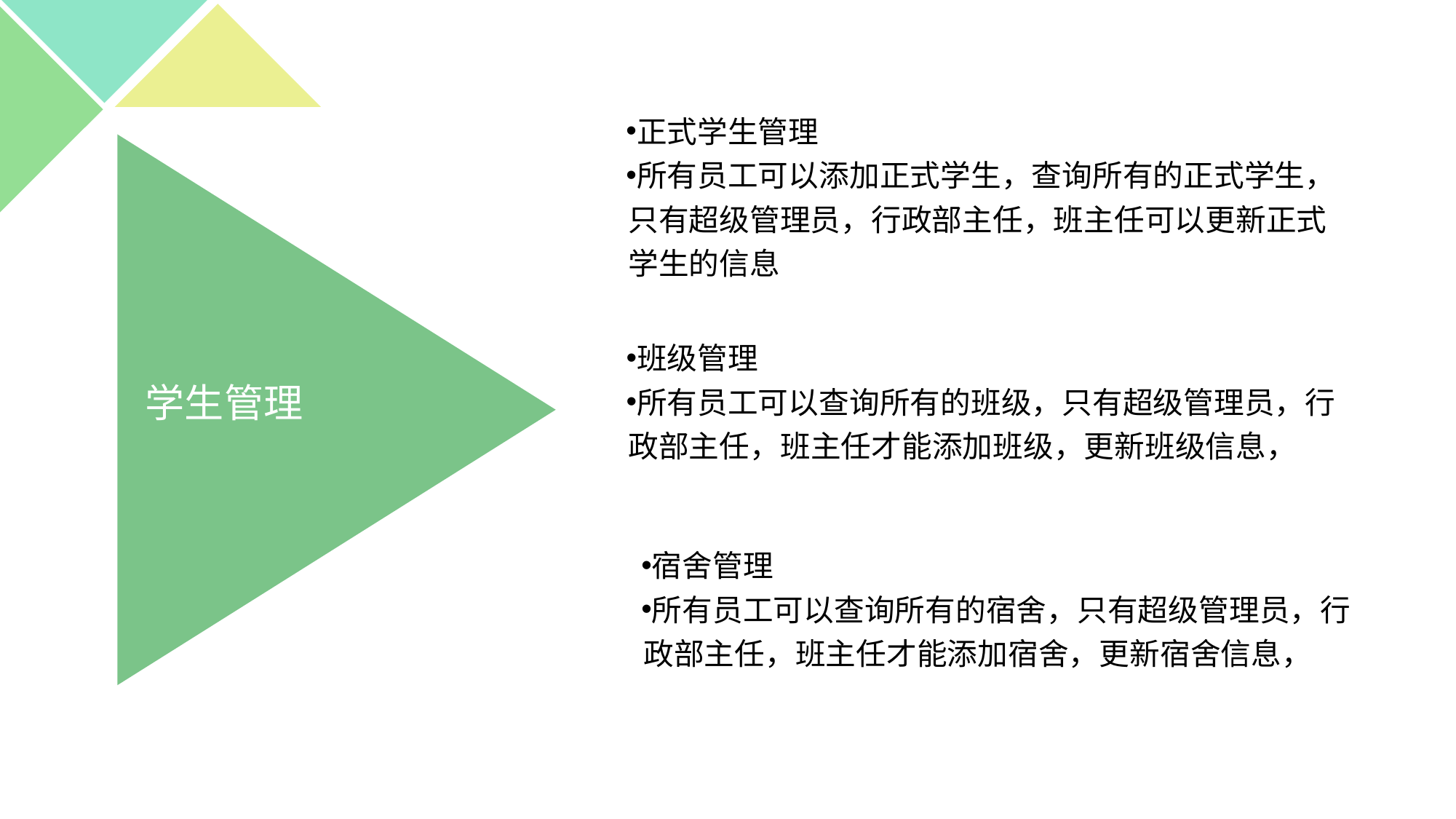

正式学生管理
所有员工可以添加正式学生，查询所有的正式学生，只有超级管理员，行政部主任，班主任可以更新正式学生的信息

学生管理
班级管理
所有员工可以查询所有的班级，只有超级管理员，行政部主任，班主任才能添加班级，更新班级信息，
宿舍管理
所有员工可以查询所有的宿舍，只有超级管理员，行政部主任，班主任才能添加宿舍，更新宿舍信息，